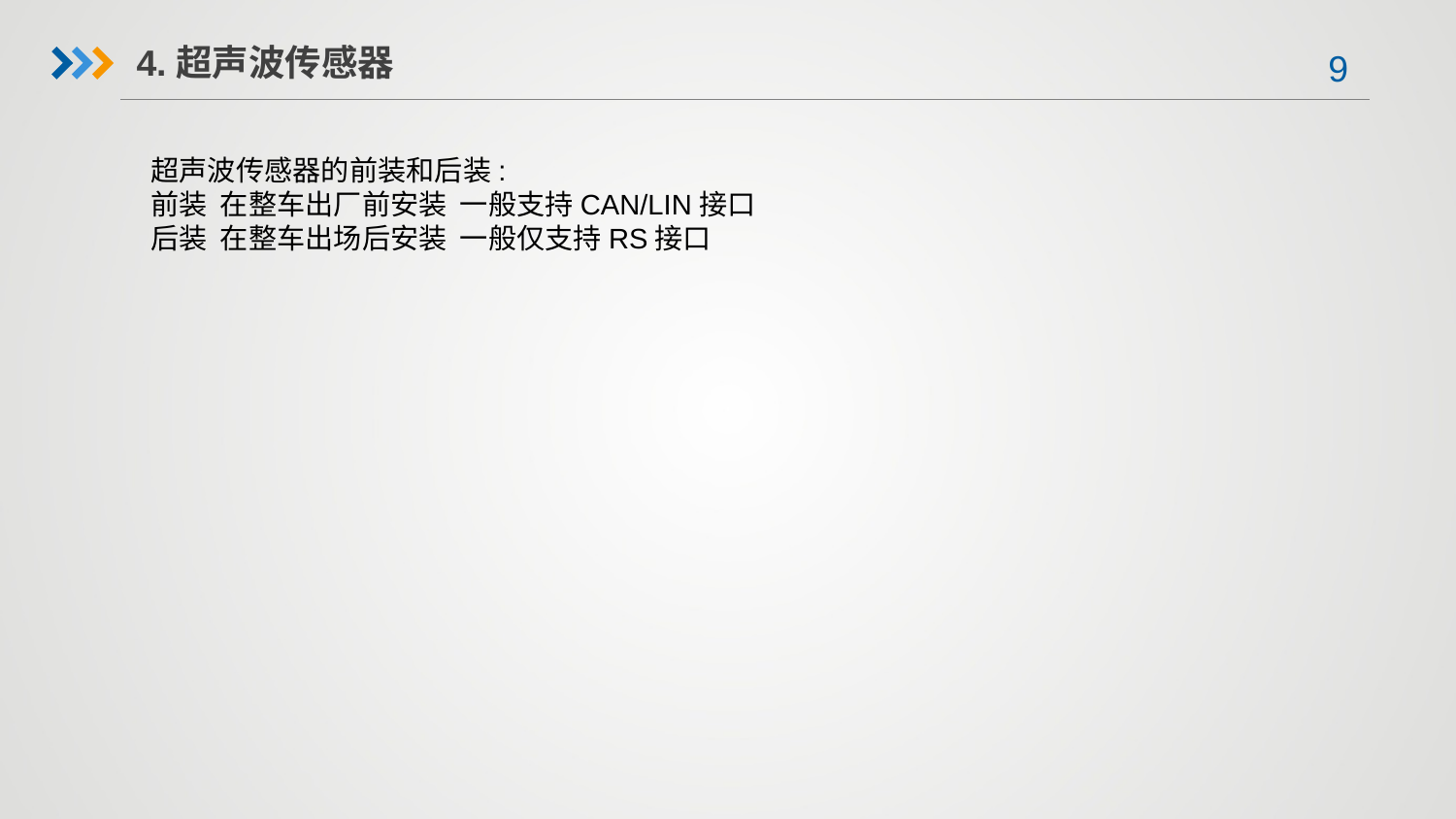

4.超声波传感器
超声波传感器的前装和后装:
前装  在整车出厂前安装  一般支持CAN/LIN接口
后装  在整车出场后安装  一般仅支持RS接口